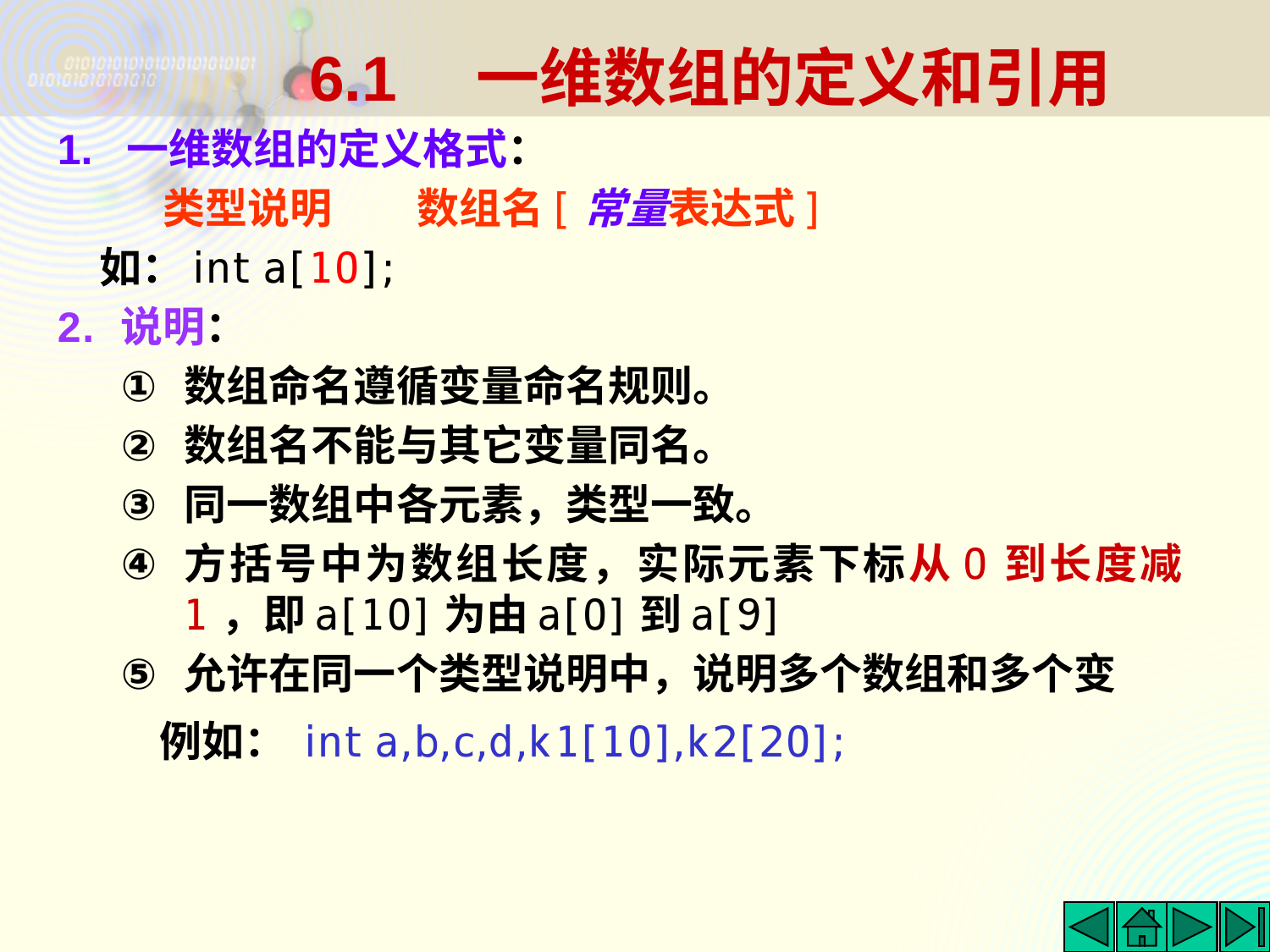

6.1    一维数组的定义和引用
1.  一维数组的定义格式：
          类型说明	　数组名[常量表达式]
　如：int a[10];
说明：
数组命名遵循变量命名规则。
数组名不能与其它变量同名。
同一数组中各元素，类型一致。
方括号中为数组长度，实际元素下标从0到长度减1，即a[10]为由a[0]到a[9]
允许在同一个类型说明中，说明多个数组和多个变
   例如： int a,b,c,d,k1[10],k2[20];